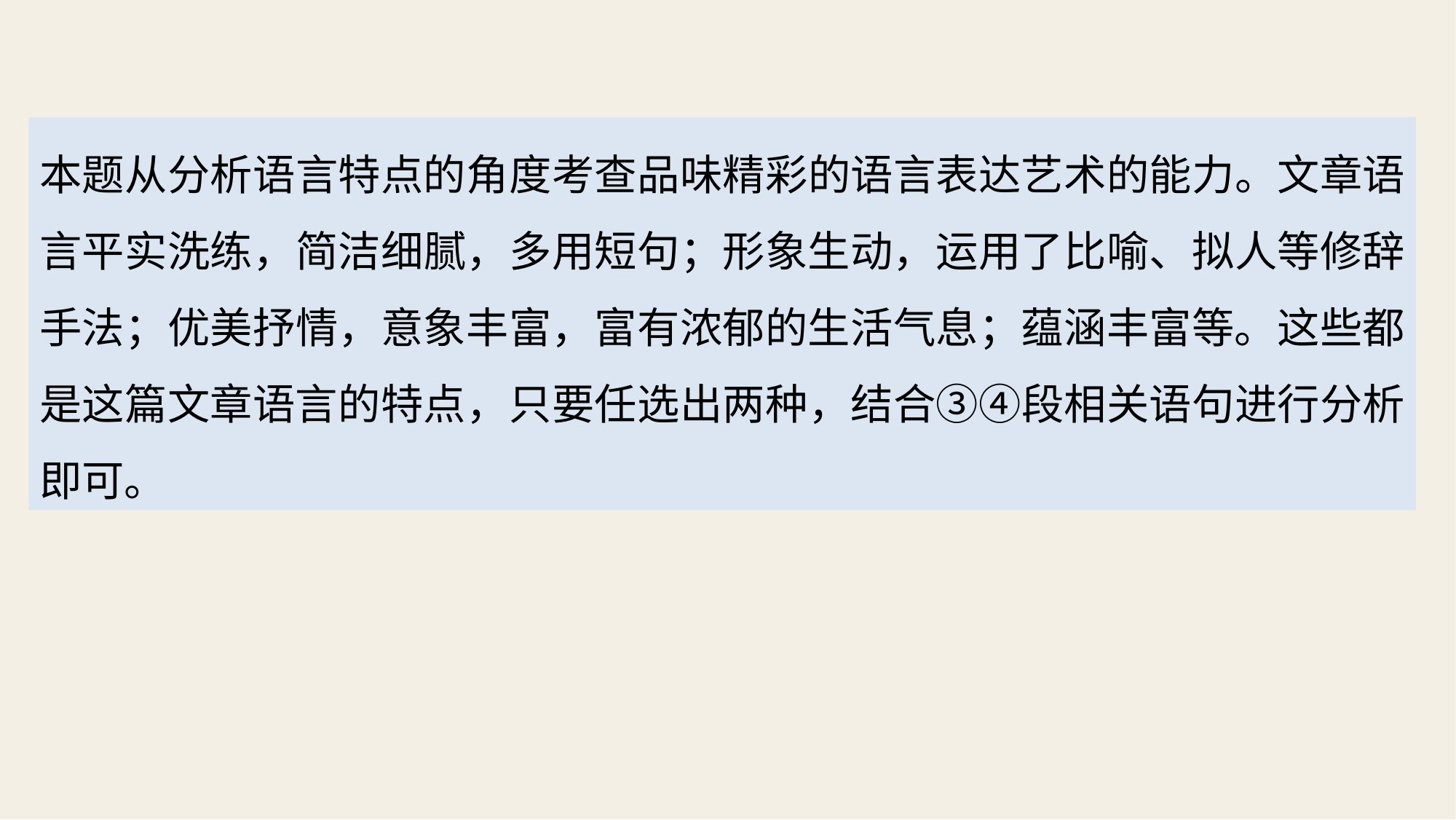

本题从分析语言特点的角度考查品味精彩的语言表达艺术的能力。文章语言平实洗练，简洁细腻，多用短句；形象生动，运用了比喻、拟人等修辞手法；优美抒情，意象丰富，富有浓郁的生活气息；蕴涵丰富等。这些都是这篇文章语言的特点，只要任选出两种，结合③④段相关语句进行分析即可。